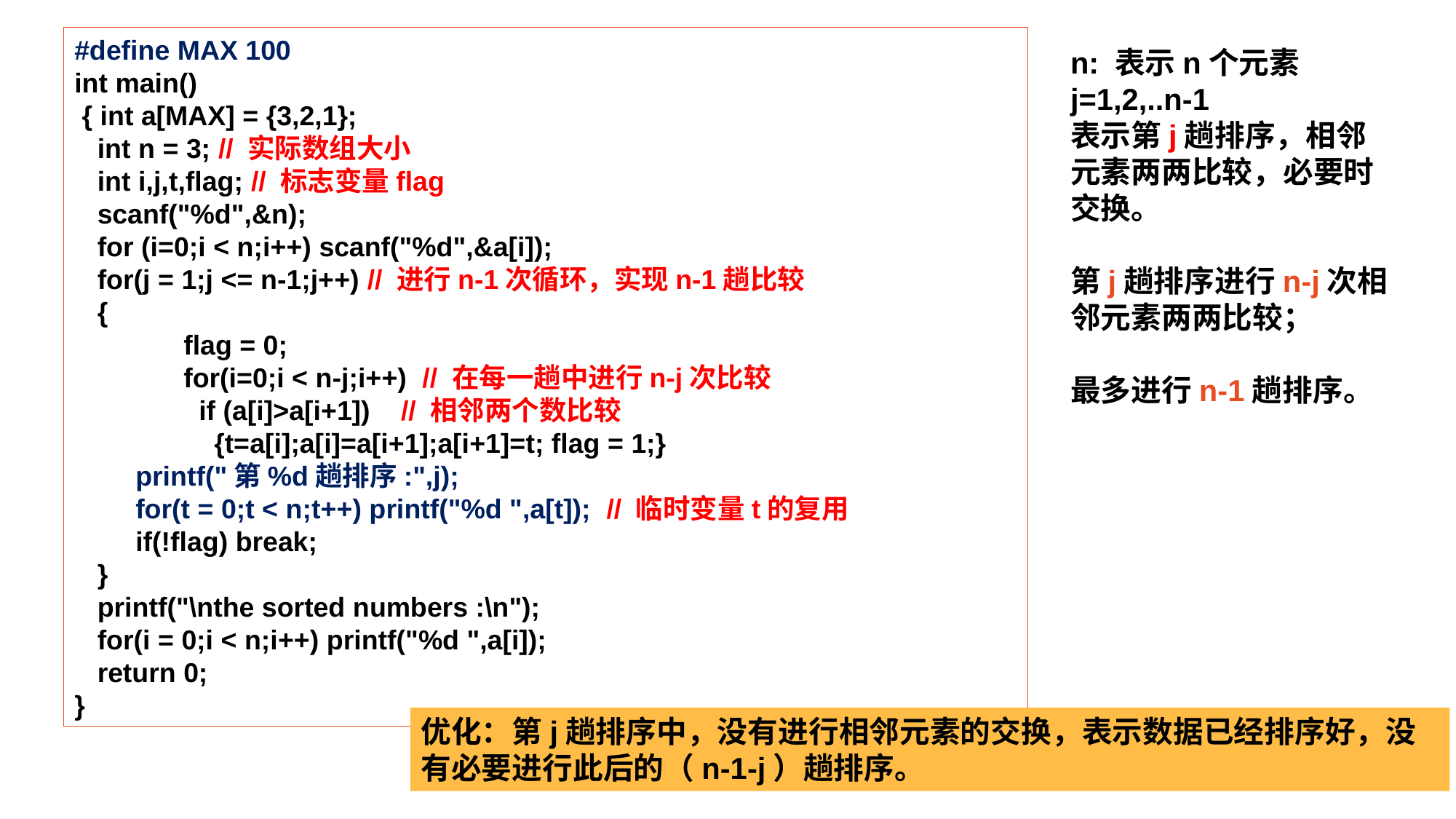

#define MAX 100
int main()
 { int a[MAX] = {3,2,1};
   int n = 3; // 实际数组大小
   int i,j,t,flag; // 标志变量flag
   scanf("%d",&n);
   for (i=0;i < n;i++) scanf("%d",&a[i]);
   for(j = 1;j <= n-1;j++) // 进行n-1次循环，实现n-1趟比较
   {
	flag = 0;
	for(i=0;i < n-j;i++)  // 在每一趟中进行n-j次比较
	  if (a[i]>a[i+1])    // 相邻两个数比较
	    {t=a[i];a[i]=a[i+1];a[i+1]=t; flag = 1;}
        printf("第%d趟排序:",j);
        for(t = 0;t < n;t++) printf("%d ",a[t]);  // 临时变量t的复用
        if(!flag) break;
   }
   printf("\nthe sorted numbers :\n");
   for(i = 0;i < n;i++) printf("%d ",a[i]);
   return 0;
}
n: 表示n个元素
j=1,2,..n-1
表示第j趟排序，相邻元素两两比较，必要时交换。

第j趟排序进行n-j次相邻元素两两比较；

最多进行n-1趟排序。
优化：第j趟排序中，没有进行相邻元素的交换，表示数据已经排序好，没有必要进行此后的（n-1-j）趟排序。
13